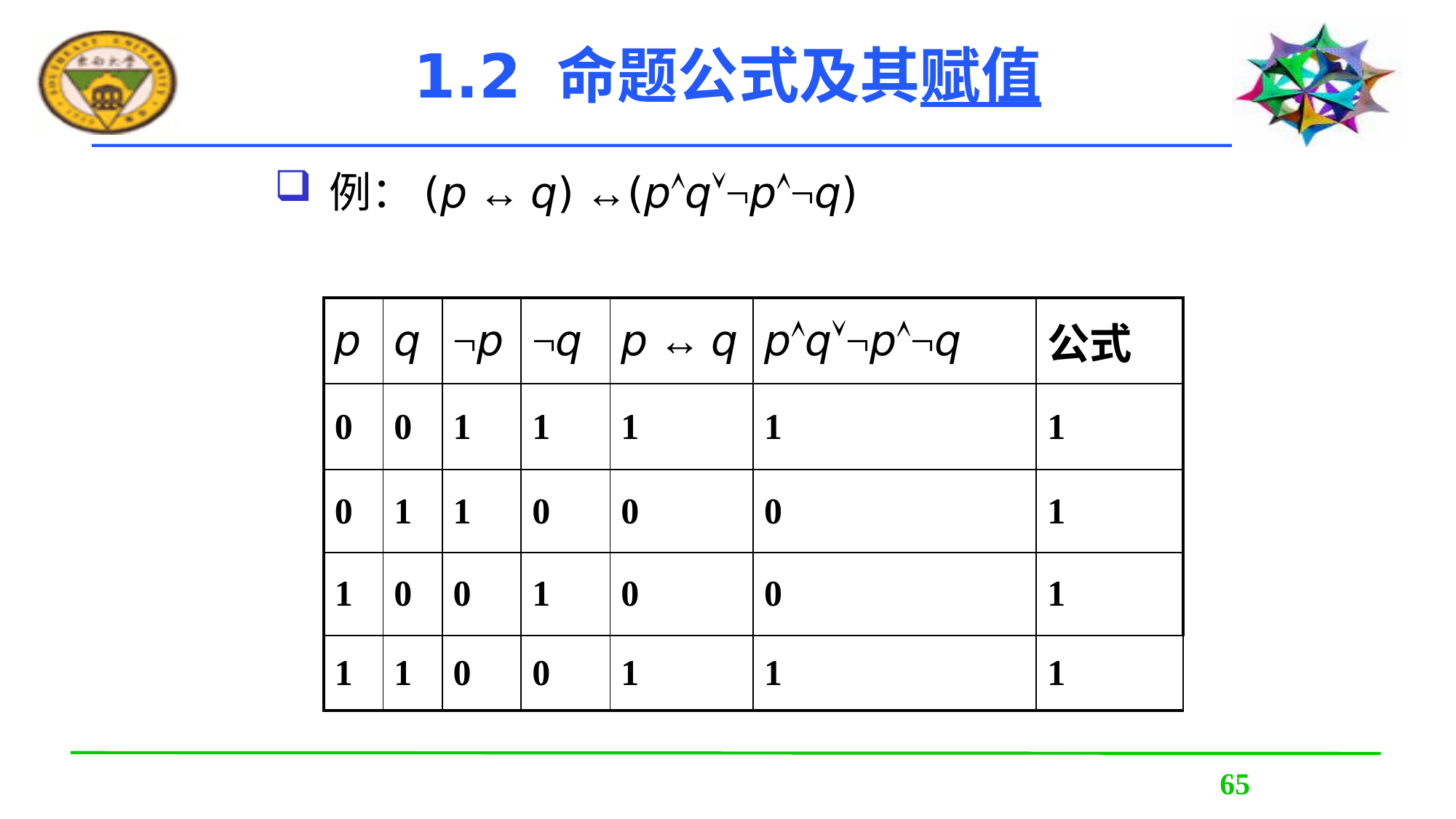

1.2 命题公式及其赋值
例：(p ↔ q) ↔(p∧q∨¬p∧¬q)
| p | q | ¬p | ¬q | p ↔ q | p∧q∨¬p∧¬q | 公式 |
| --- | --- | --- | --- | --- | --- | --- |
| 0 | 0 | 1 | 1 | 1 | 1 | 1 |
| 0 | 1 | 1 | 0 | 0 | 0 | 1 |
| 1 | 0 | 0 | 1 | 0 | 0 | 1 |
| 1 | 1 | 0 | 0 | 1 | 1 | 1 |